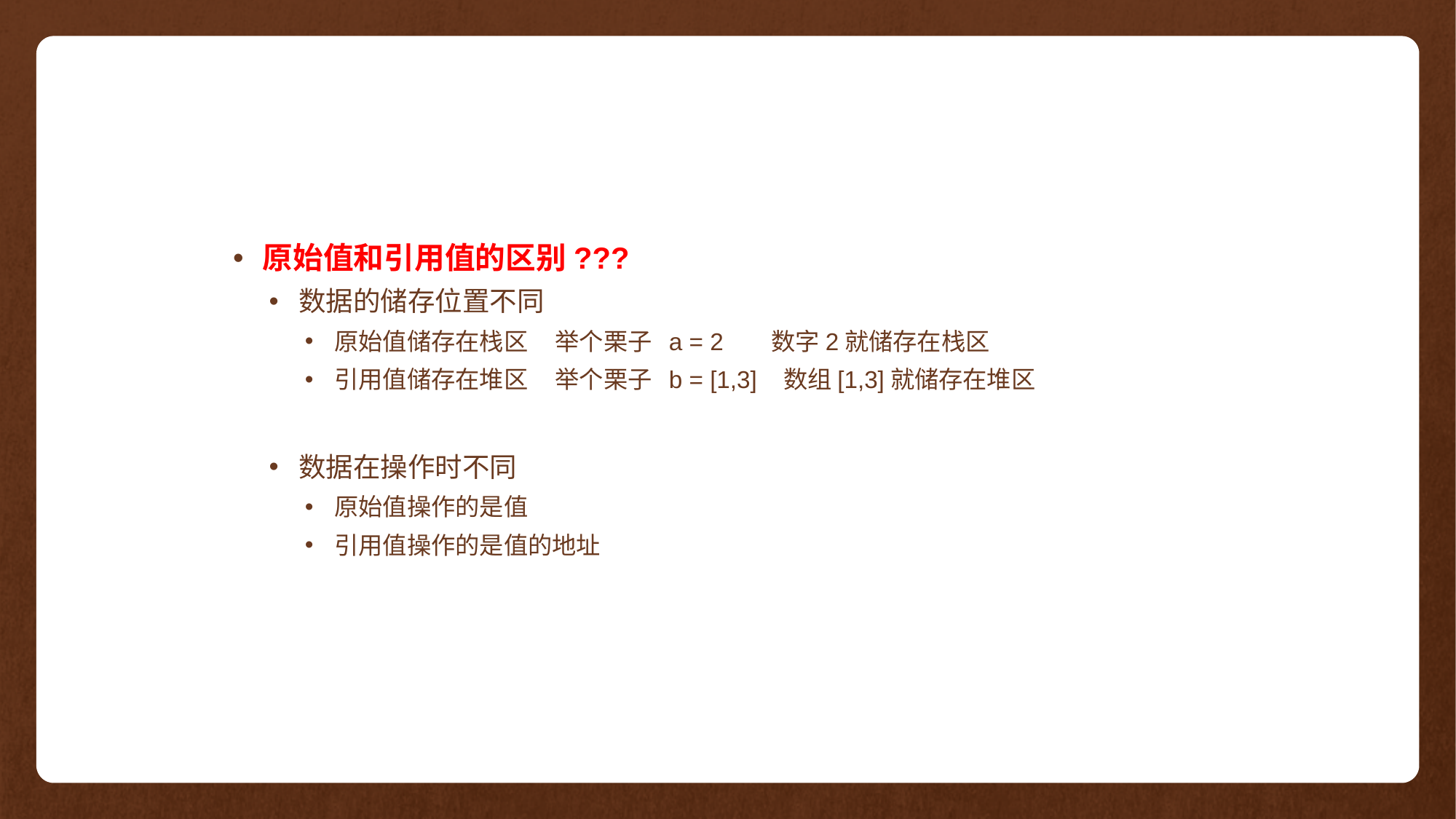

原始值和引用值的区别???
数据的储存位置不同
原始值储存在栈区     举个栗子  a = 2	数字2就储存在栈区
引用值储存在堆区     举个栗子  b = [1,3]   数组[1,3]就储存在堆区

数据在操作时不同
原始值操作的是值
引用值操作的是值的地址